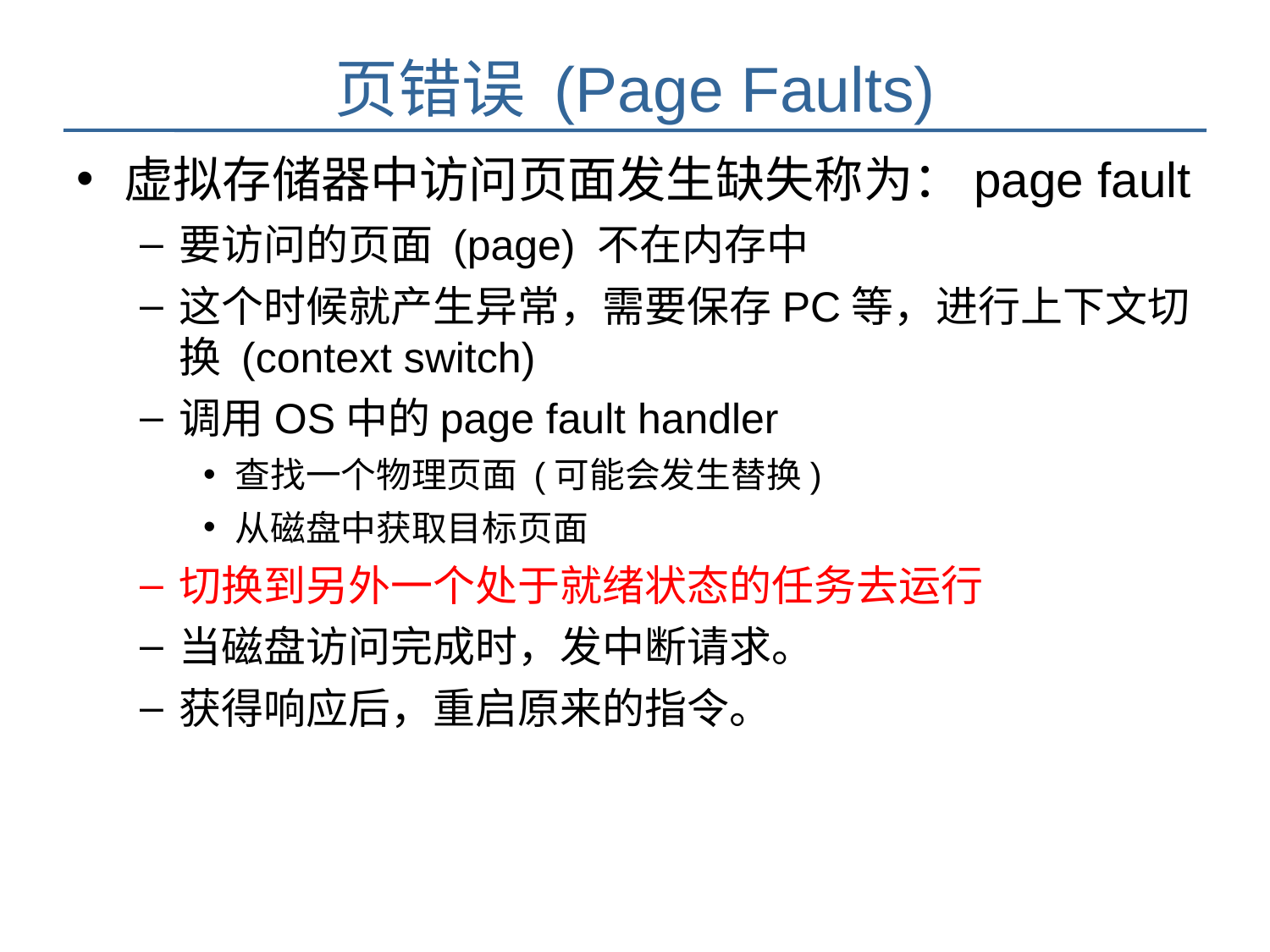

# 页错误 (Page Faults)
虚拟存储器中访问页面发生缺失称为：page fault
要访问的页面 (page) 不在内存中
这个时候就产生异常，需要保存PC等，进行上下文切换 (context switch)
调用OS中的page fault handler
查找一个物理页面 (可能会发生替换)
从磁盘中获取目标页面
切换到另外一个处于就绪状态的任务去运行
当磁盘访问完成时，发中断请求。
获得响应后，重启原来的指令。